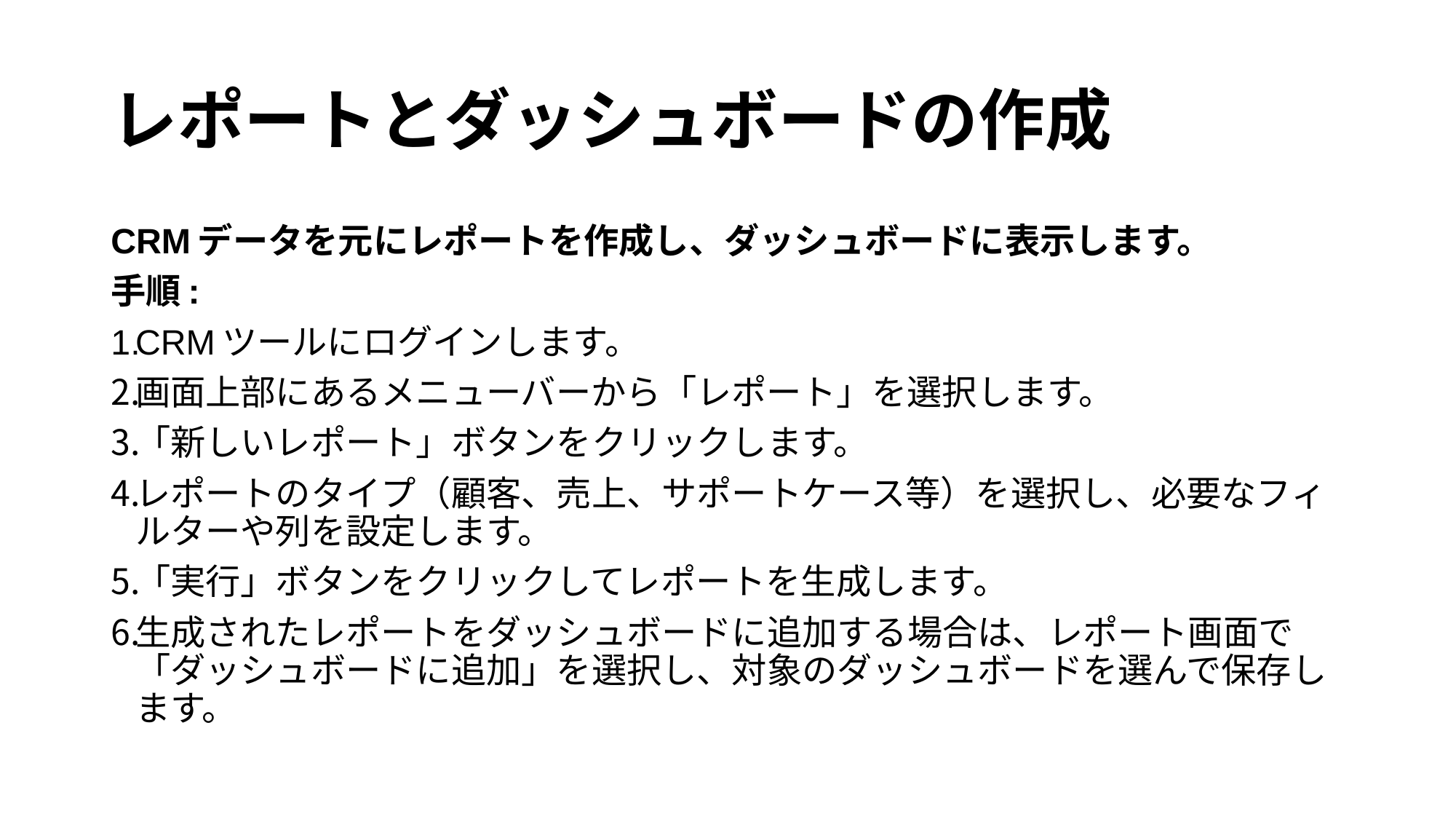

# レポートとダッシュボードの作成
CRMデータを元にレポートを作成し、ダッシュボードに表示します。
手順:
CRMツールにログインします。
画面上部にあるメニューバーから「レポート」を選択します。
「新しいレポート」ボタンをクリックします。
レポートのタイプ（顧客、売上、サポートケース等）を選択し、必要なフィルターや列を設定します。
「実行」ボタンをクリックしてレポートを生成します。
生成されたレポートをダッシュボードに追加する場合は、レポート画面で「ダッシュボードに追加」を選択し、対象のダッシュボードを選んで保存します。